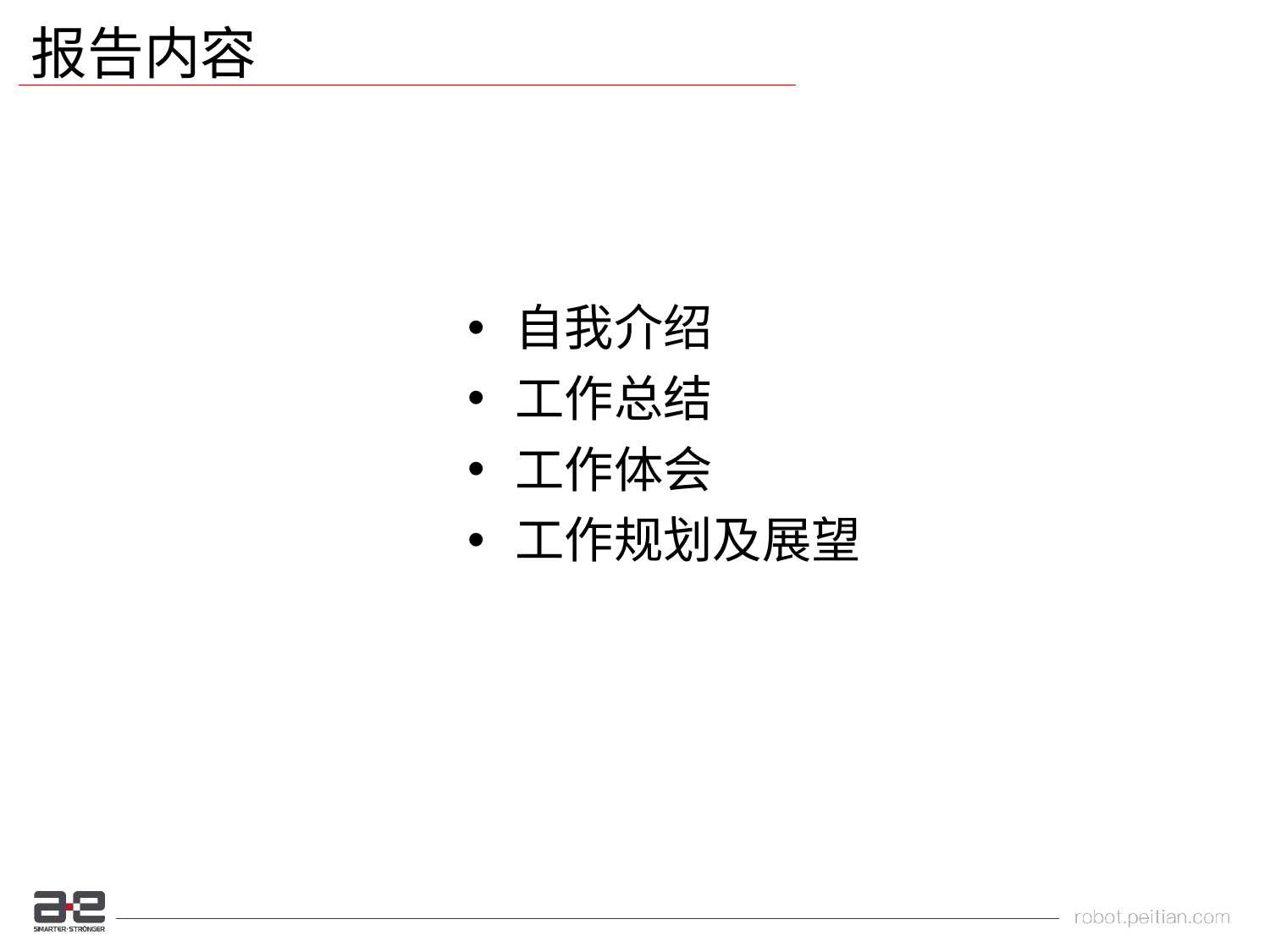

# 报告内容
自我介绍
工作总结
工作体会
工作规划及展望
2